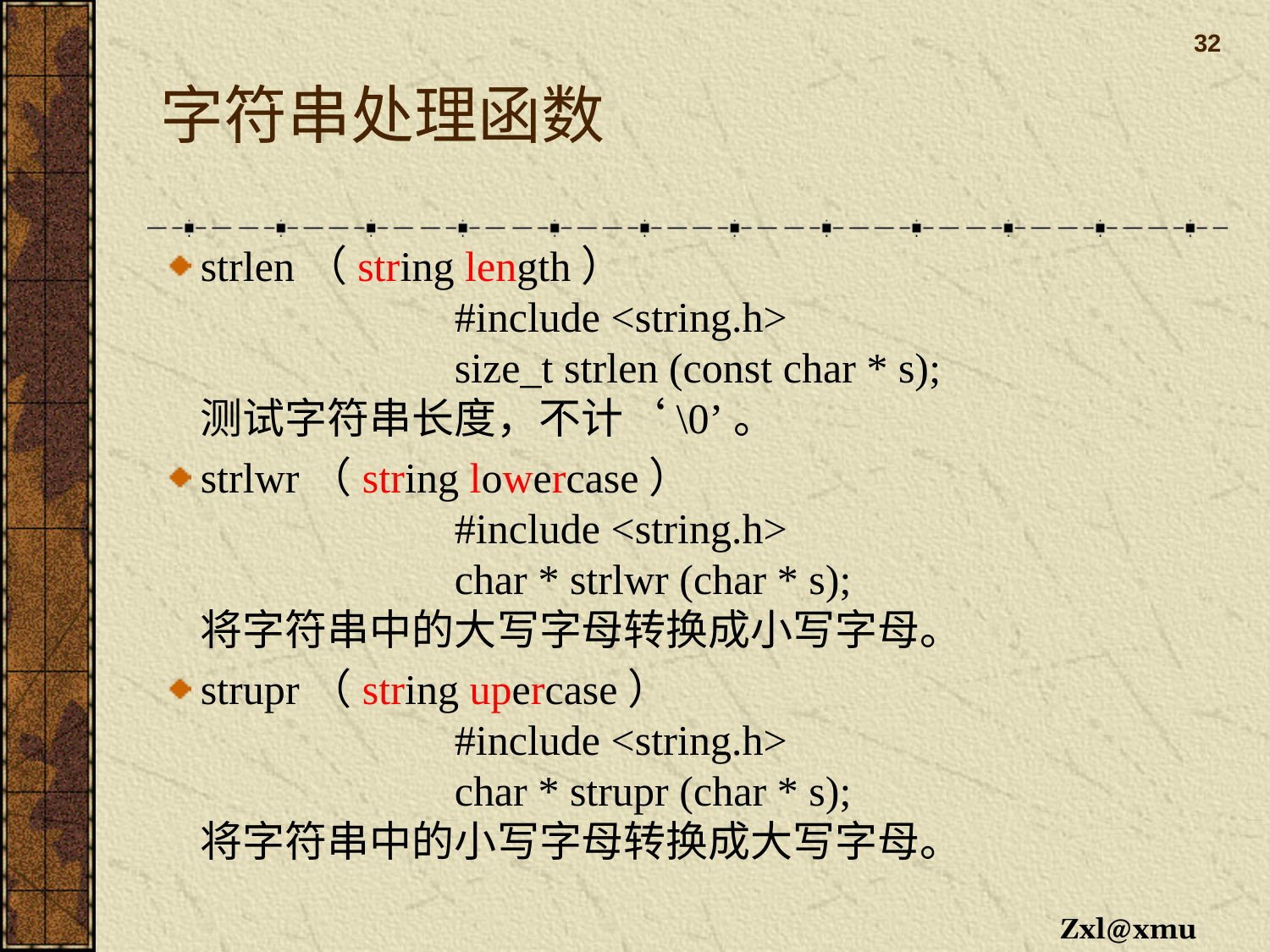

# 字符串处理函数
                    32
strlen（string length）
		#include <string.h>
		size_t strlen (const char * s);
测试字符串长度，不计‘\0’。
strlwr（string lowercase）
		#include <string.h>
		char * strlwr (char * s);
将字符串中的大写字母转换成小写字母。
strupr（string upercase）
		#include <string.h>
		char * strupr (char * s);
将字符串中的小写字母转换成大写字母。